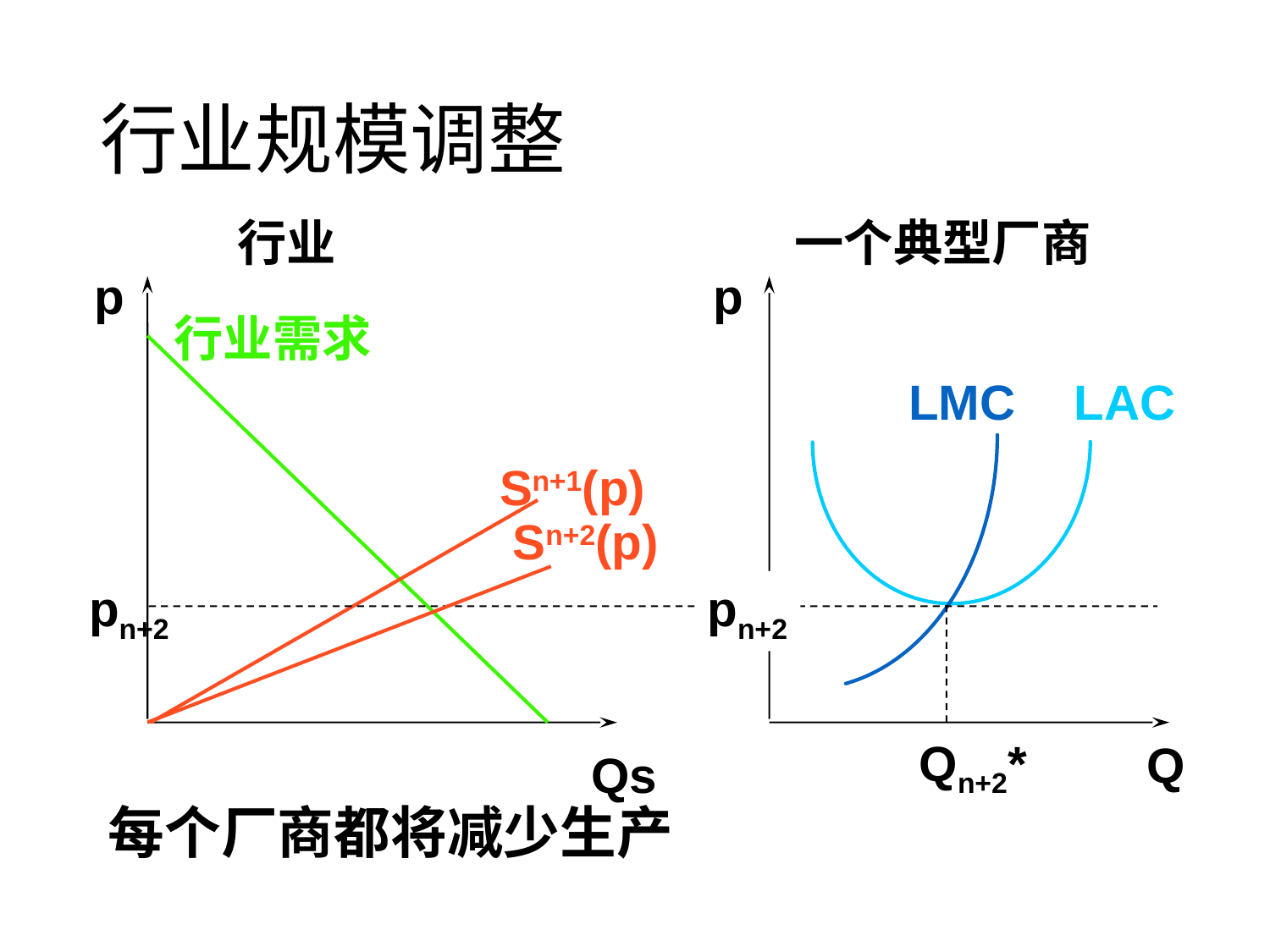

# 行业规模调整
行业
一个典型厂商

p
p

行业需求

LMC
LAC

Sn+1(p)

Sn+2(p)

pn+2
pn+2

Qn+2*
Q
Qs
每个厂商都将减少生产